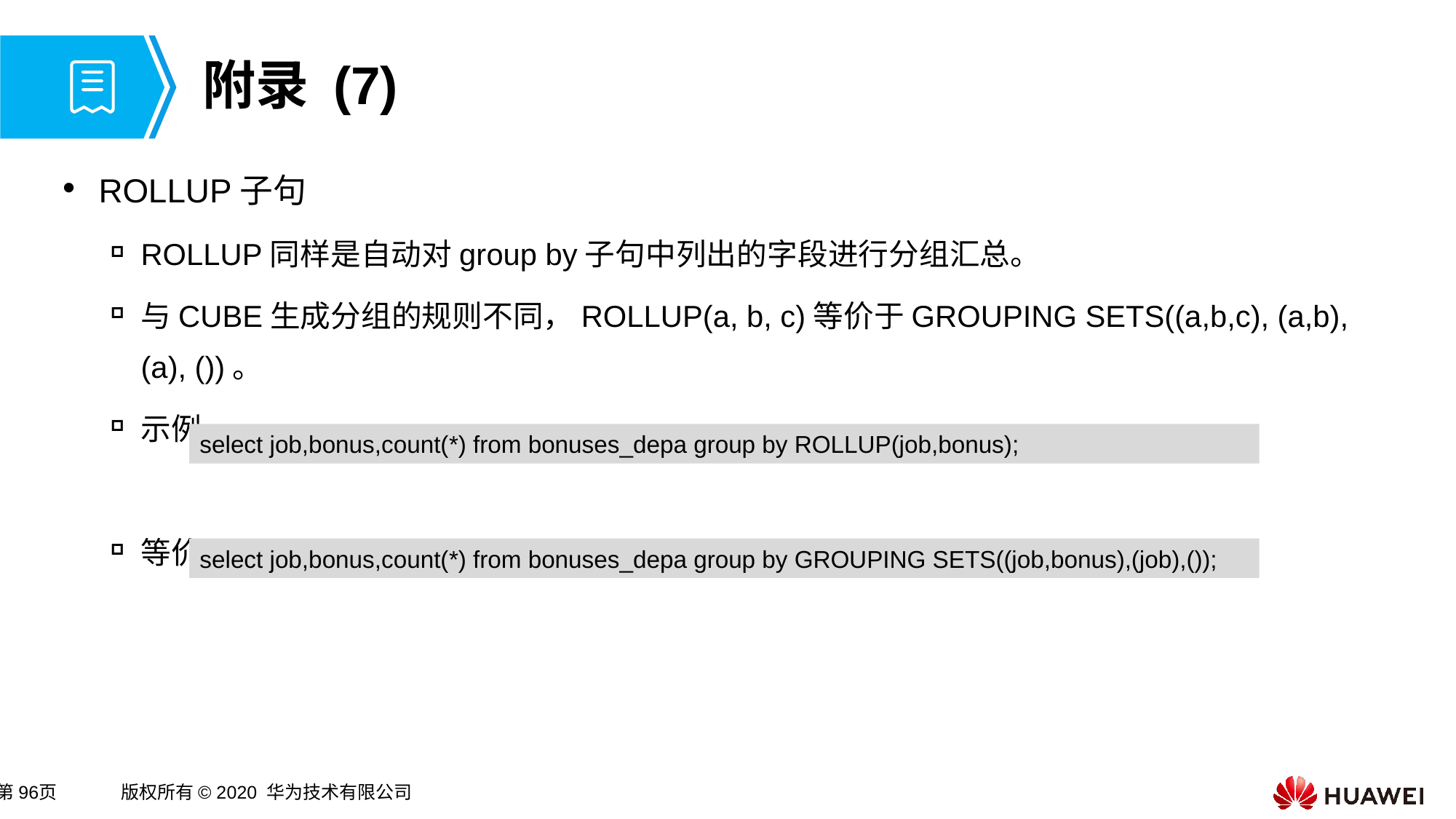

# 附录 (7)
ROLLUP子句
ROLLUP同样是自动对group by子句中列出的字段进行分组汇总。
与CUBE生成分组的规则不同，ROLLUP(a, b, c)等价于GROUPING SETS((a,b,c), (a,b), (a), ())。
示例

等价于
select job,bonus,count(*) from bonuses_depa group by ROLLUP(job,bonus);
select job,bonus,count(*) from bonuses_depa group by GROUPING SETS((job,bonus),(job),());